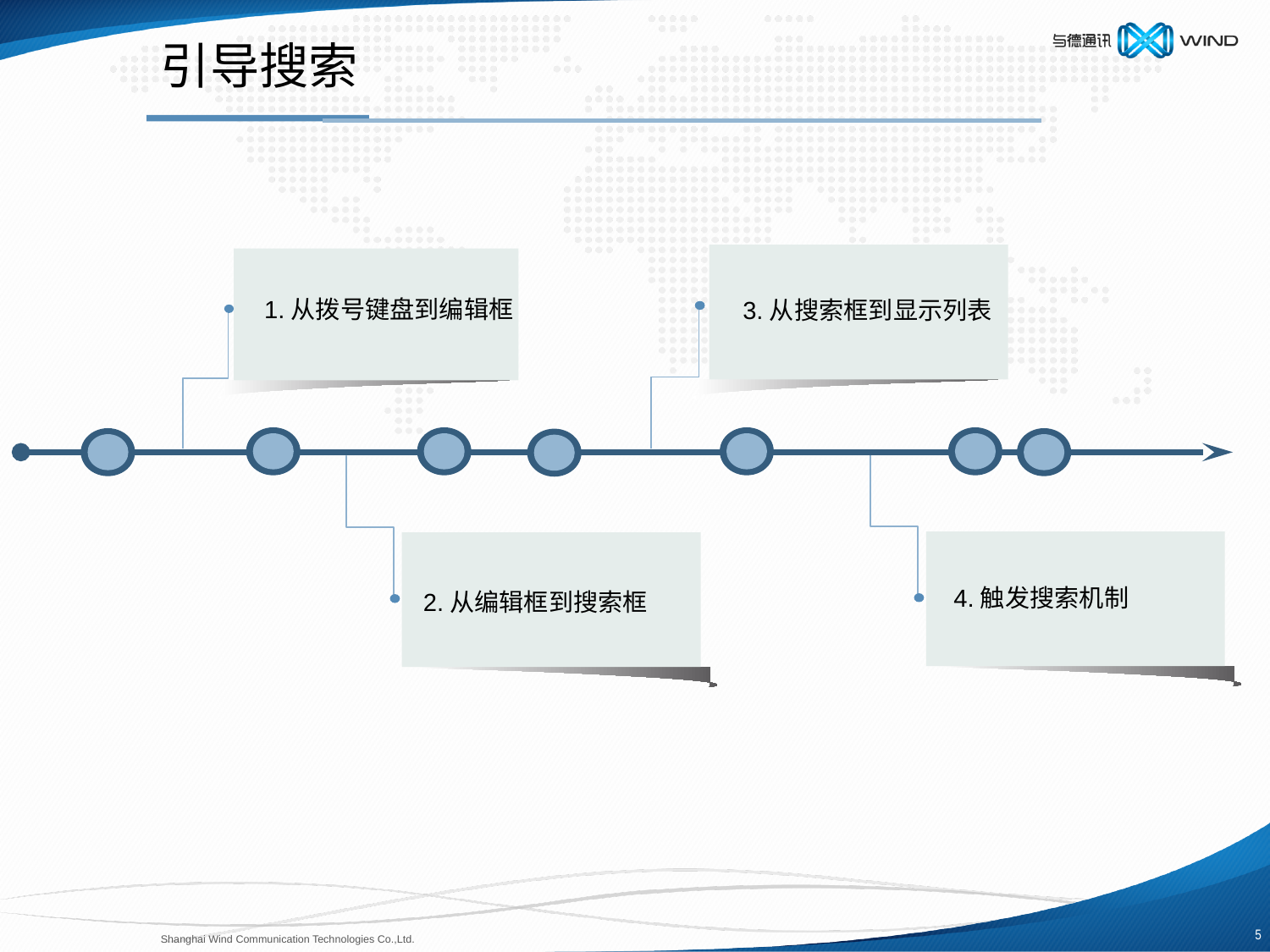

引导搜索

3.从搜索框到显示列表

1.从拨号键盘到编辑框

4.触发搜索机制

2.从编辑框到搜索框
5